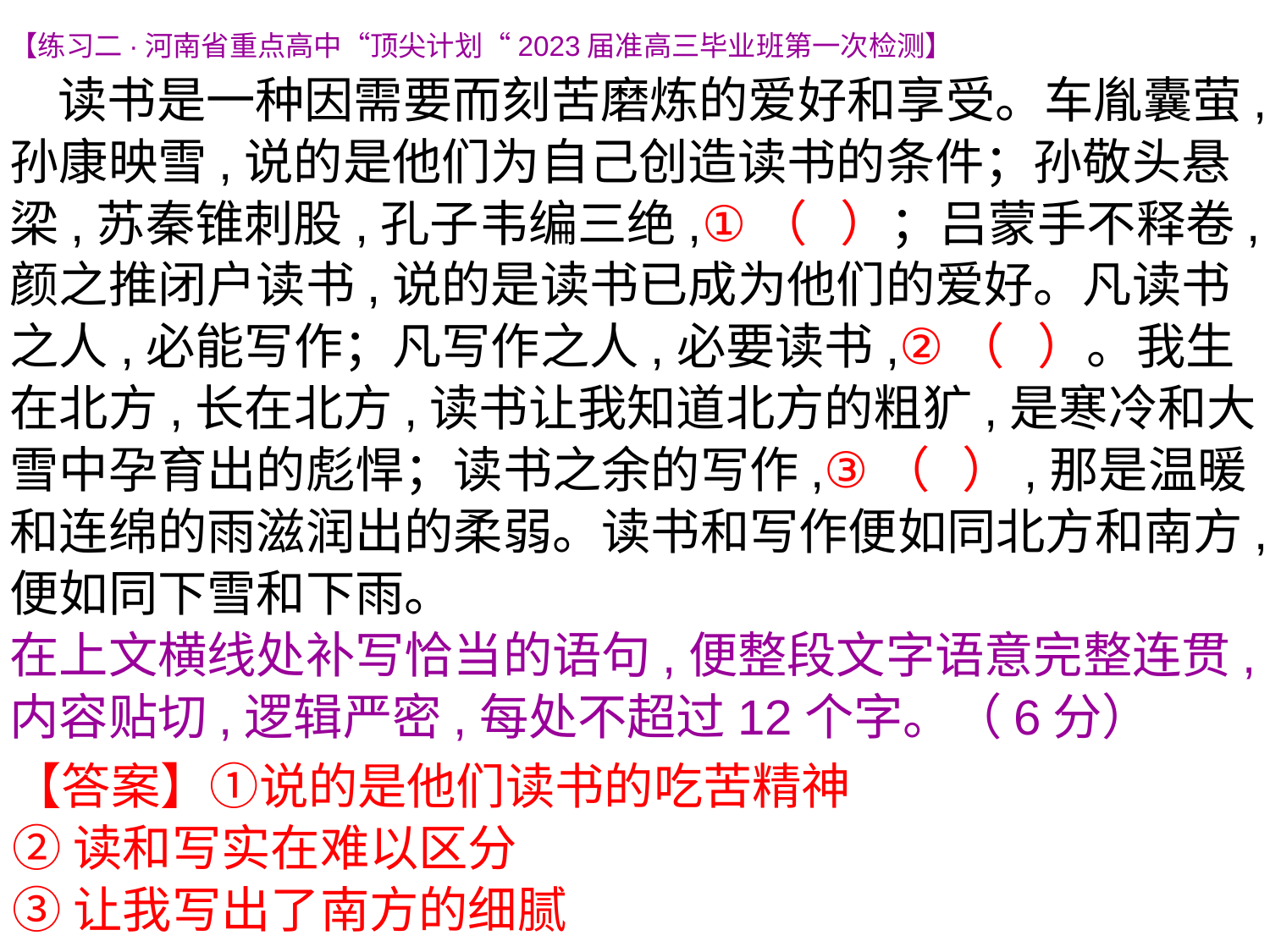

【练习二·河南省重点高中“顶尖计划“2023届准高三毕业班第一次检测】
    读书是一种因需要而刻苦磨炼的爱好和享受。车胤囊萤,孙康映雪,说的是他们为自己创造读书的条件；孙敬头悬梁,苏秦锥刺股,孔子韦编三绝,①（   ）；吕蒙手不释卷,颜之推闭户读书,说的是读书已成为他们的爱好。凡读书之人,必能写作；凡写作之人,必要读书,②（   ）。我生在北方,长在北方,读书让我知道北方的粗犷,是寒冷和大雪中孕育出的彪悍；读书之余的写作,③（   ）,那是温暖和连绵的雨滋润出的柔弱。读书和写作便如同北方和南方,便如同下雪和下雨。
在上文横线处补写恰当的语句,便整段文字语意完整连贯,内容贴切,逻辑严密,每处不超过12个字。（6分）
【答案】①说的是他们读书的吃苦精神
②读和写实在难以区分
③让我写出了南方的细腻